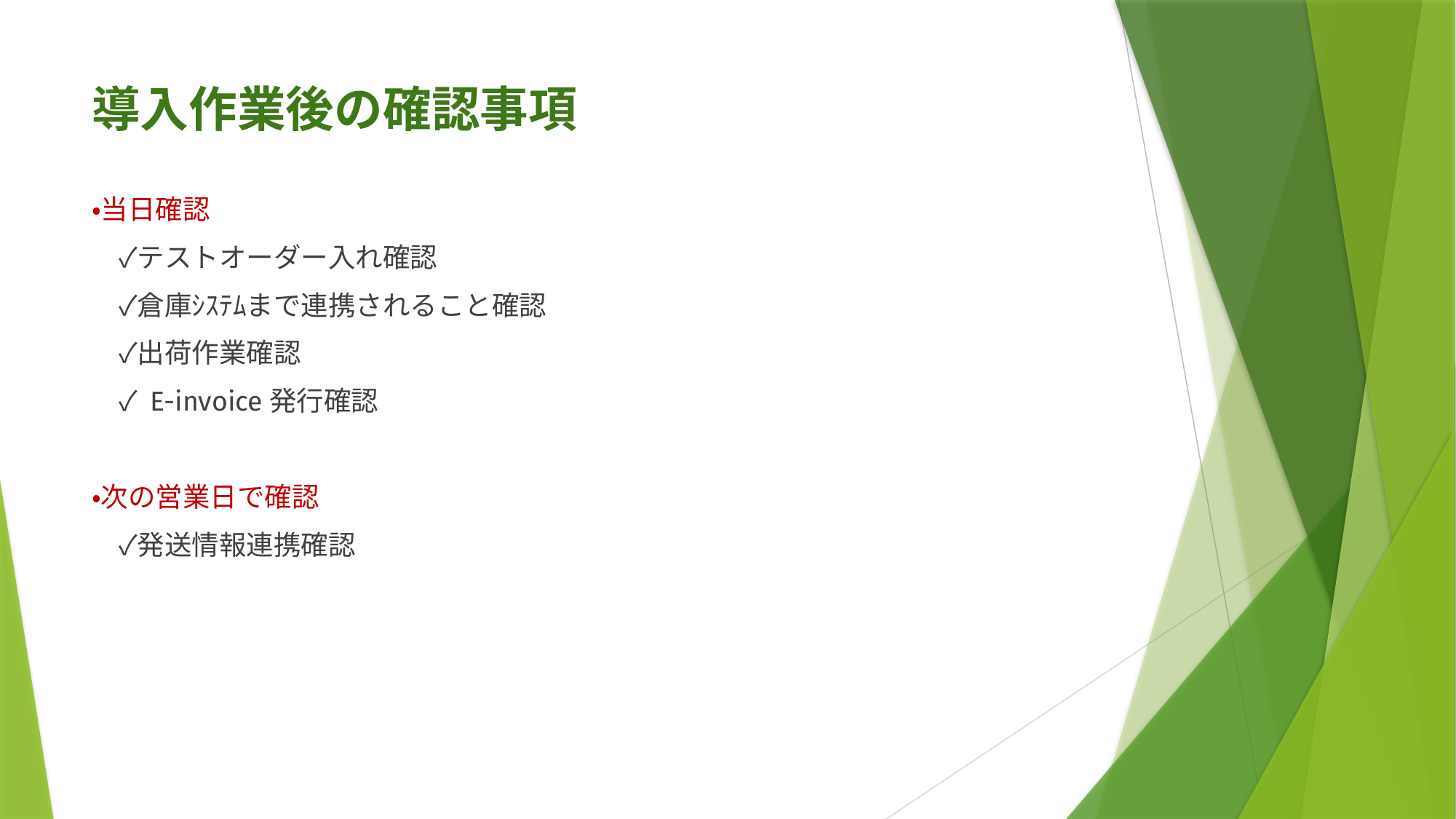

# 導入作業後の確認事項
・当日確認
　✓テストオーダー入れ確認
　✓倉庫ｼｽﾃﾑまで連携されること確認
　✓出荷作業確認
　✓ E-invoice発行確認

・次の営業日で確認
　✓発送情報連携確認